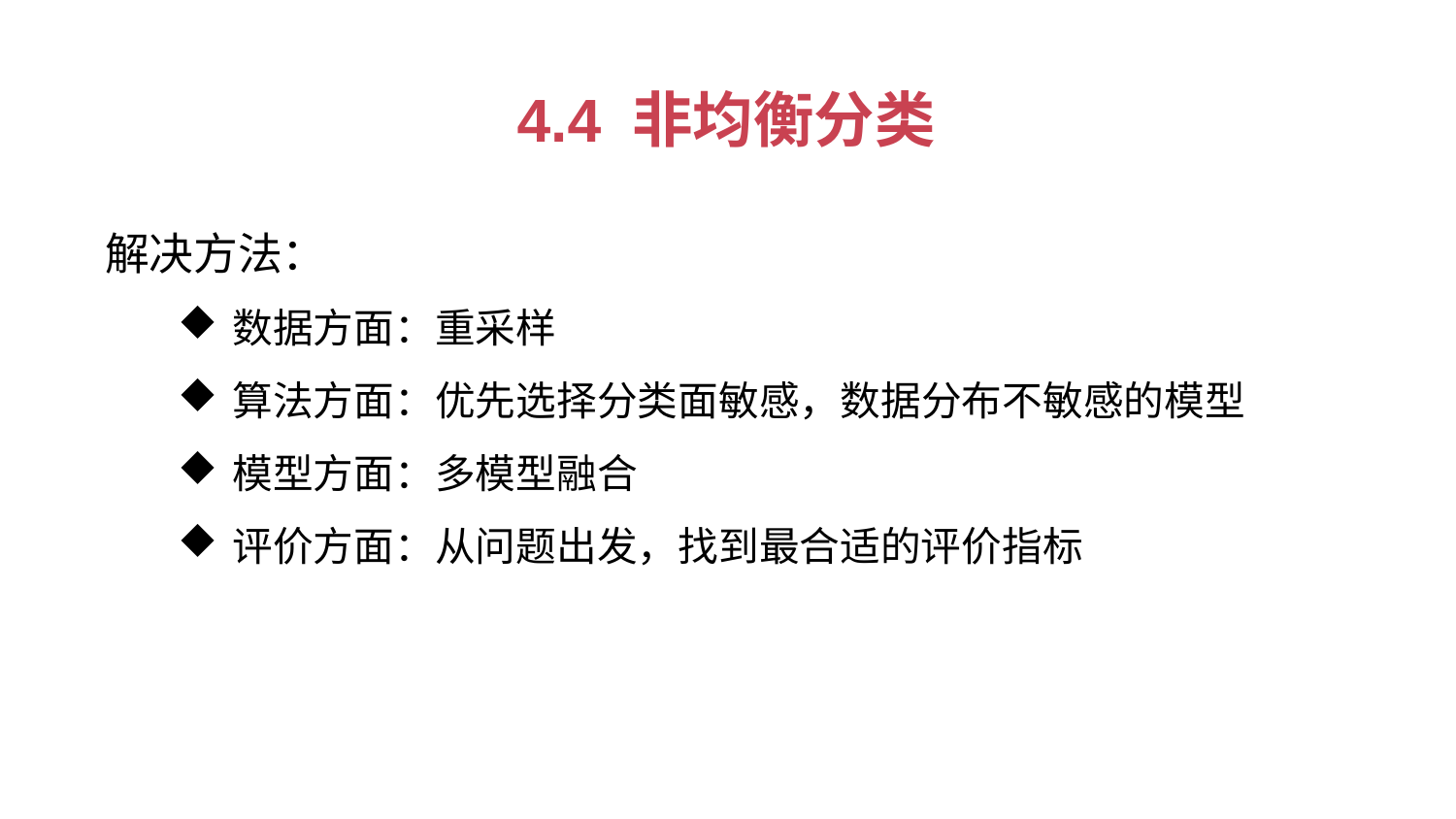

4.4 非均衡分类
解决方法：
数据方面：重采样
算法方面：优先选择分类面敏感，数据分布不敏感的模型
模型方面：多模型融合
评价方面：从问题出发，找到最合适的评价指标